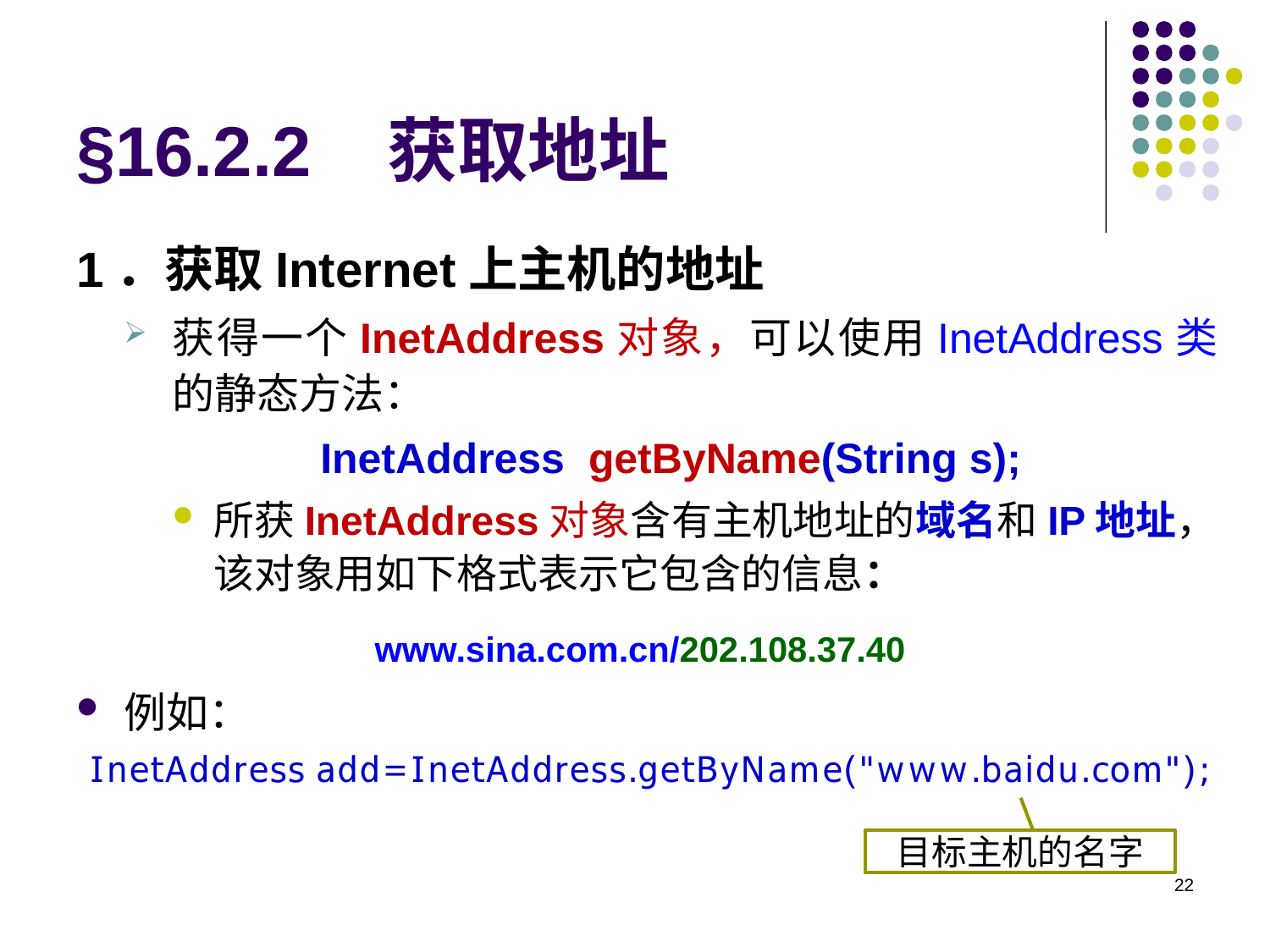

# §16.2.2   获取地址
1．获取Internet上主机的地址
获得一个InetAddress对象，可以使用InetAddress类的静态方法：
InetAddress  getByName(String s);
所获InetAddress对象含有主机地址的域名和IP地址，该对象用如下格式表示它包含的信息：
www.sina.com.cn/202.108.37.40
例如：
 InetAddress add=InetAddress.getByName("www.baidu.com");

目标主机的名字
22